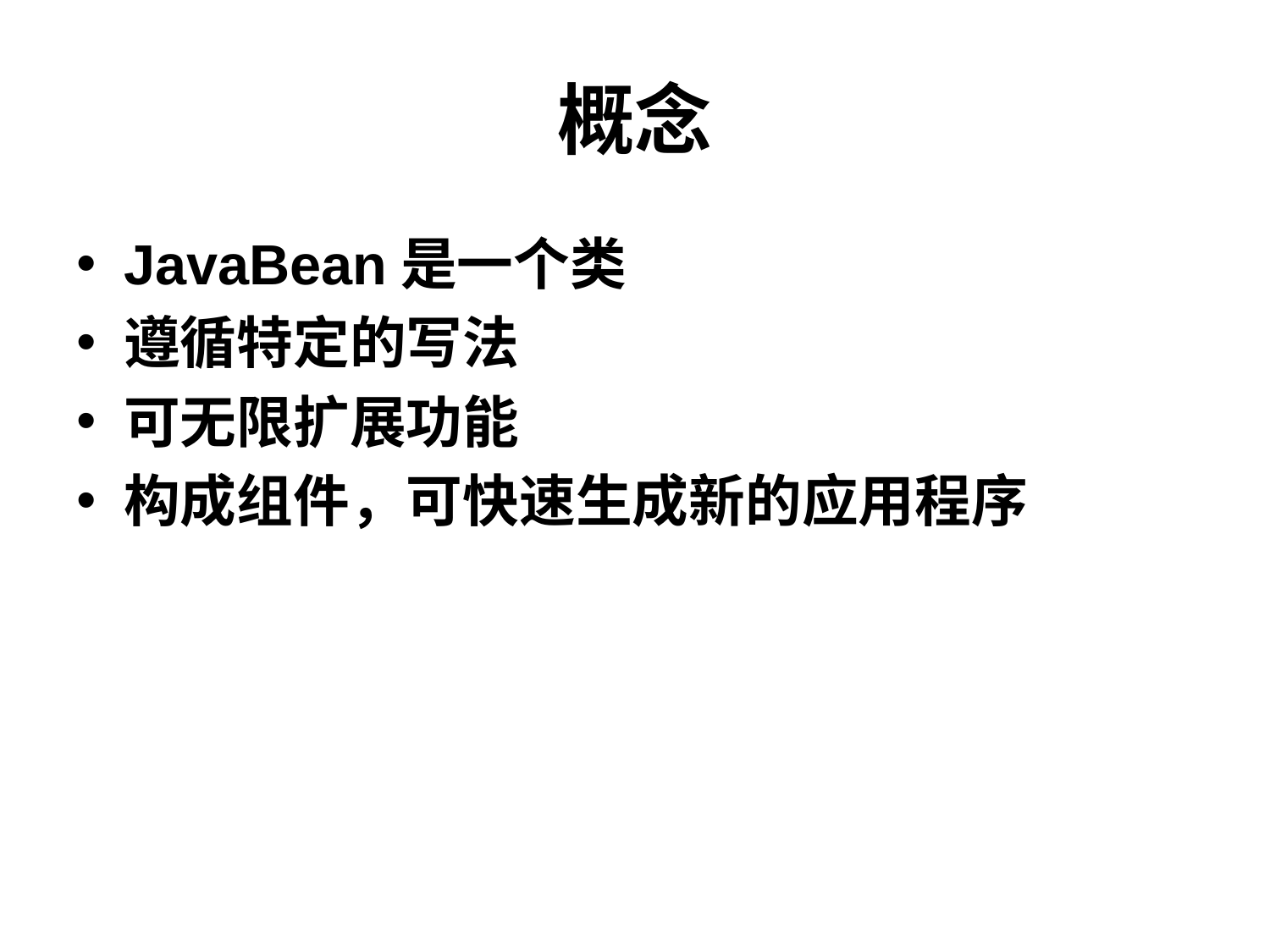

# 概念
JavaBean是一个类
遵循特定的写法
可无限扩展功能
构成组件，可快速生成新的应用程序